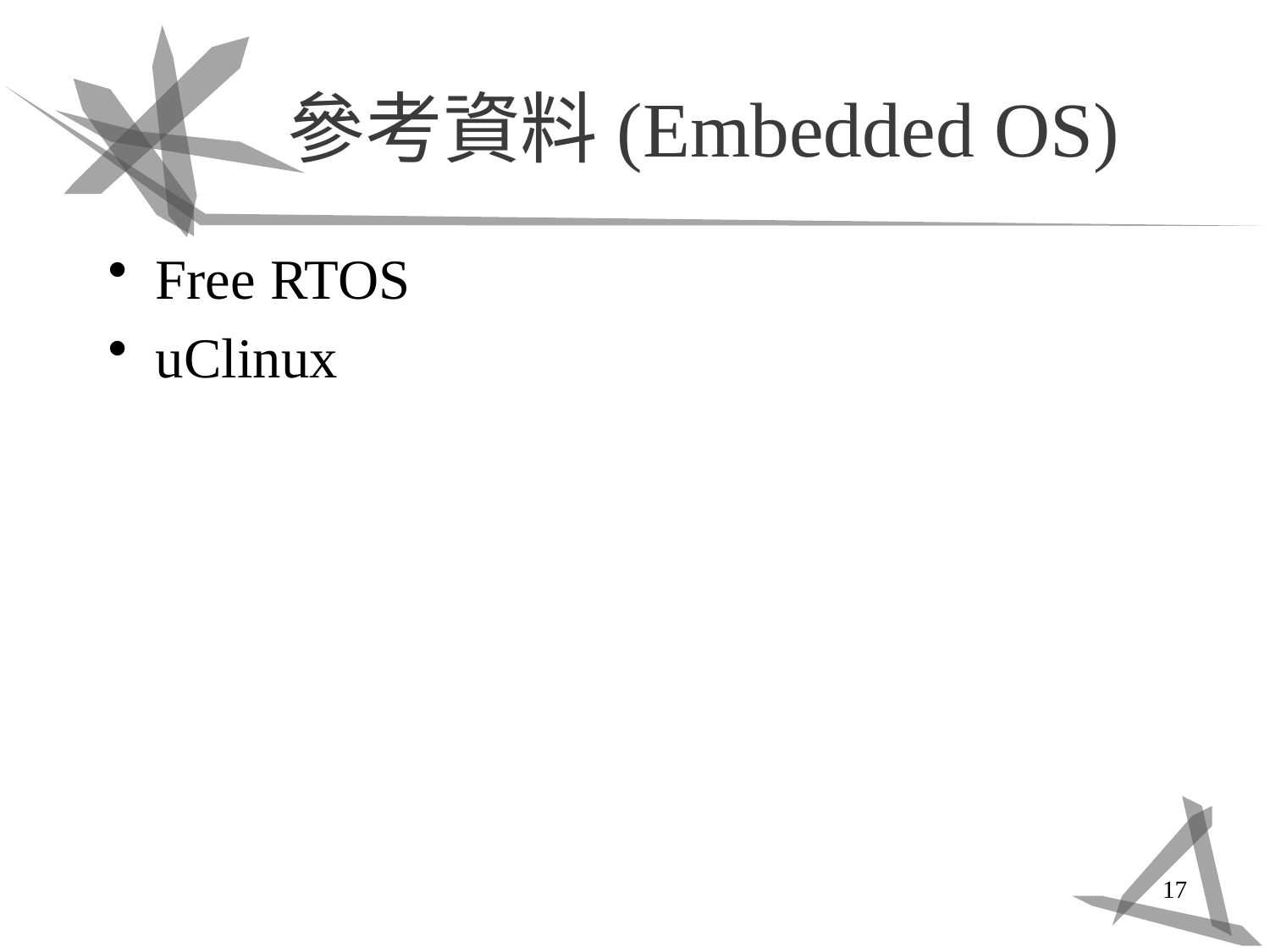

# 參考資料(Embedded OS)
Free RTOS
uClinux
17